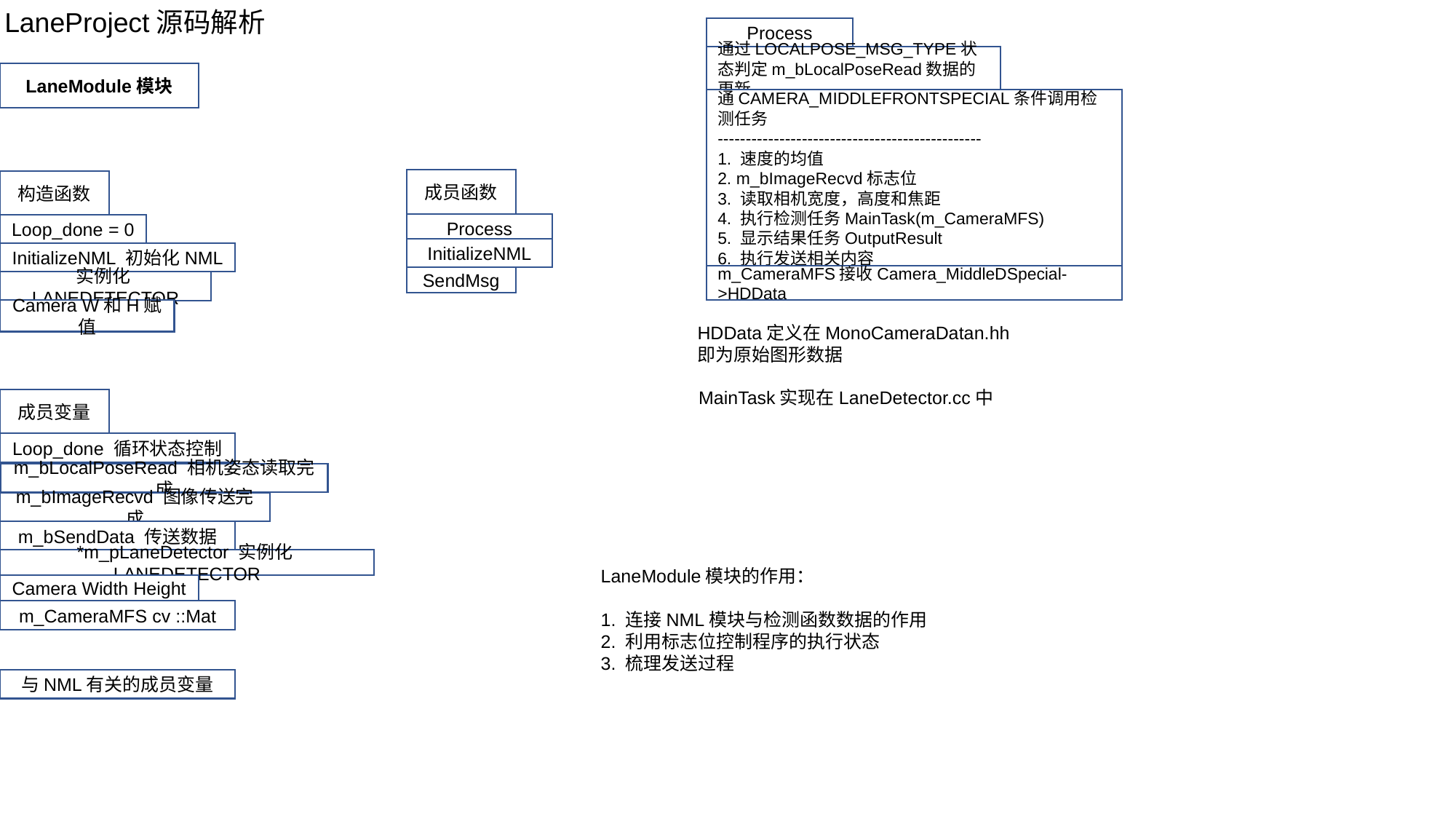

LaneProject源码解析
Process
通过LOCALPOSE_MSG_TYPE状态判定m_bLocalPoseRead数据的更新
LaneModule模块
通CAMERA_MIDDLEFRONTSPECIAL条件调用检测任务
-----------------------------------------------
1. 速度的均值
2. m_bImageRecvd标志位
3. 读取相机宽度，高度和焦距
4. 执行检测任务MainTask(m_CameraMFS)
5. 显示结果任务OutputResult
6. 执行发送相关内容
成员函数
构造函数
Process
Loop_done = 0
InitializeNML
InitializeNML 初始化NML
m_CameraMFS接收Camera_MiddleDSpecial->HDData
SendMsg
实例化LANEDETECTOR
Camera W和H赋值
HDData定义在MonoCameraDatan.hh
即为原始图形数据
MainTask实现在LaneDetector.cc中
成员变量
Loop_done 循环状态控制
m_bLocalPoseRead 相机姿态读取完成
m_bImageRecvd 图像传送完成
m_bSendData 传送数据
*m_pLaneDetector 实例化LANEDETECTOR
LaneModule模块的作用：

1. 连接NML模块与检测函数数据的作用
2. 利用标志位控制程序的执行状态
3. 梳理发送过程
Camera Width Height
m_CameraMFS cv ::Mat
与NML有关的成员变量